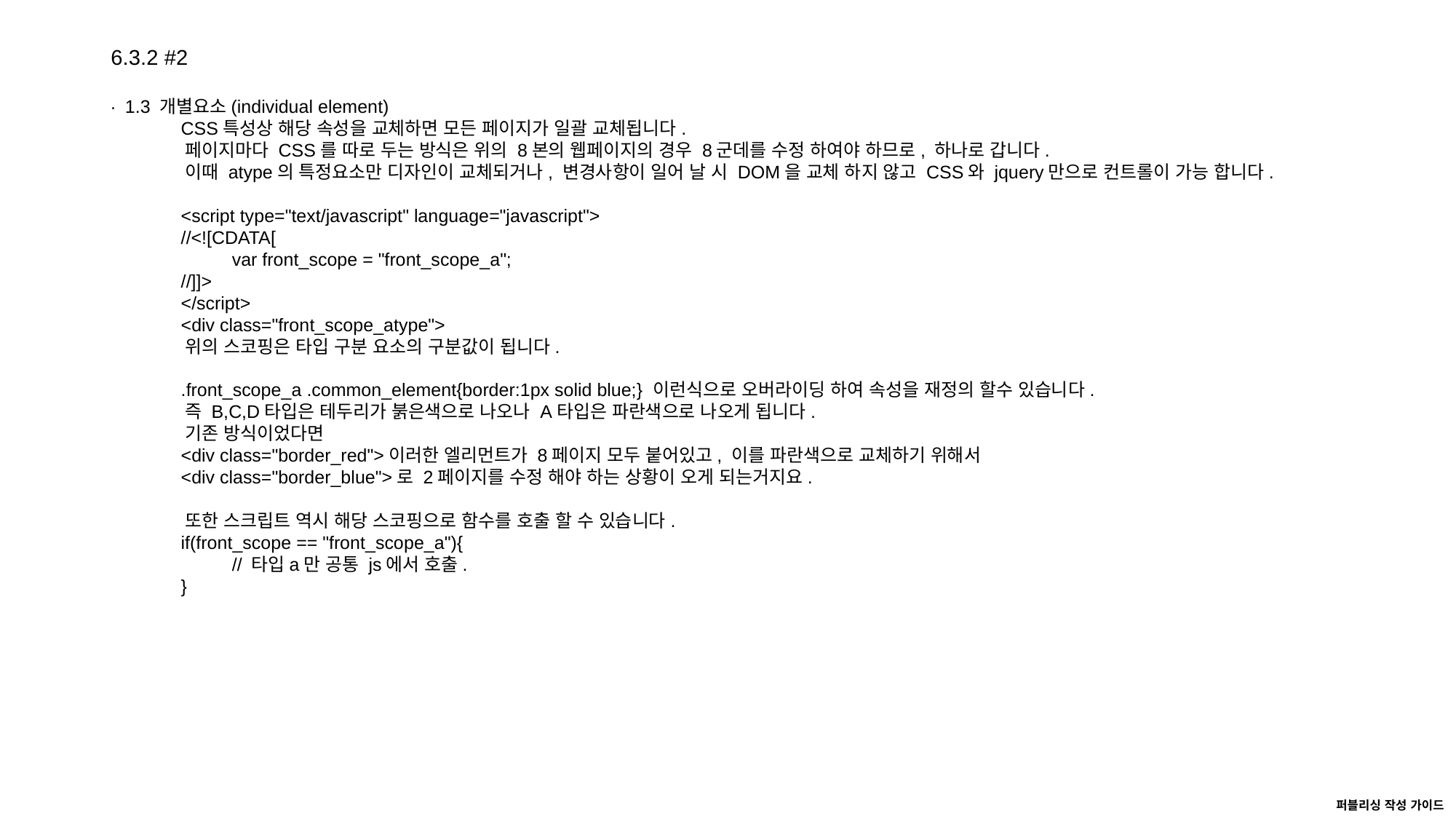

# 6.3.2 #2
1.3 개별요소(individual element)
           CSS특성상 해당 속성을 교체하면 모든 페이지가 일괄 교체됩니다.
           페이지마다 CSS를 따로 두는 방식은 위의 8본의 웹페이지의 경우 8군데를 수정 하여야 하므로, 하나로 갑니다.
           이때 atype의 특정요소만 디자인이 교체되거나, 변경사항이 일어 날 시 DOM을 교체 하지 않고 CSS와 jquery만으로 컨트롤이 가능 합니다.

           <script type="text/javascript" language="javascript">
           //<![CDATA[
                     var front_scope = "front_scope_a";
           //]]>
           </script>
           <div class="front_scope_atype">
           위의 스코핑은 타입 구분 요소의 구분값이 됩니다.

           .front_scope_a .common_element{border:1px solid blue;} 이런식으로 오버라이딩 하여 속성을 재정의 할수 있습니다.
           즉 B,C,D타입은 테두리가 붉은색으로 나오나 A타입은 파란색으로 나오게 됩니다.
           기존 방식이었다면
           <div class="border_red">이러한 엘리먼트가 8페이지 모두 붙어있고, 이를 파란색으로 교체하기 위해서
           <div class="border_blue">로 2페이지를 수정 해야 하는 상황이 오게 되는거지요.

           또한 스크립트 역시 해당 스코핑으로 함수를 호출 할 수 있습니다.
           if(front_scope == "front_scope_a"){
                     // 타입a만 공통 js에서 호출.
           }